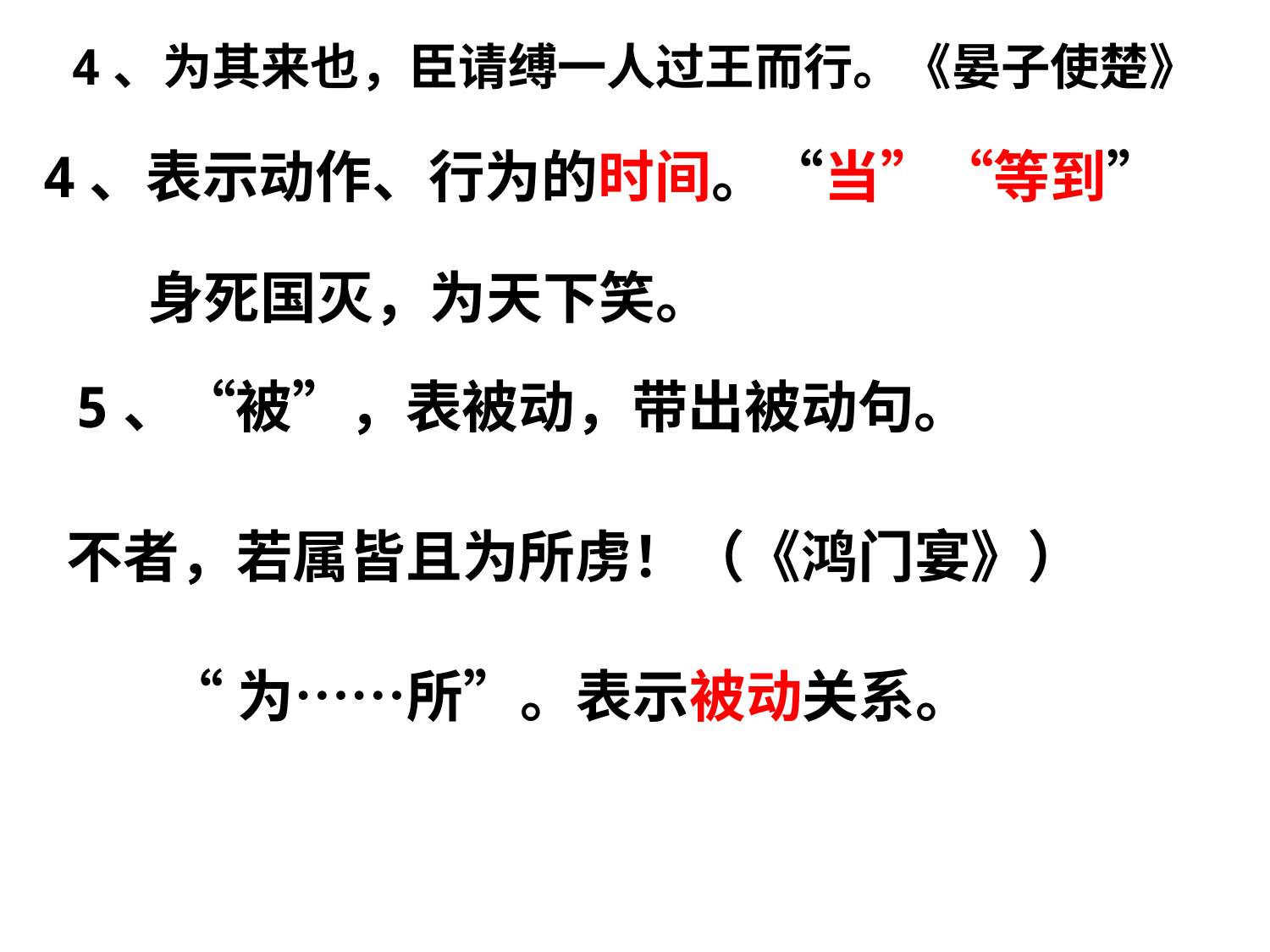

4、为其来也，臣请缚一人过王而行。《晏子使楚》
4、表示动作、行为的时间。“当”“等到”
身死国灭，为天下笑。
5、“被”，表被动，带出被动句。
不者，若属皆且为所虏！（《鸿门宴》）
“为……所”。表示被动关系。